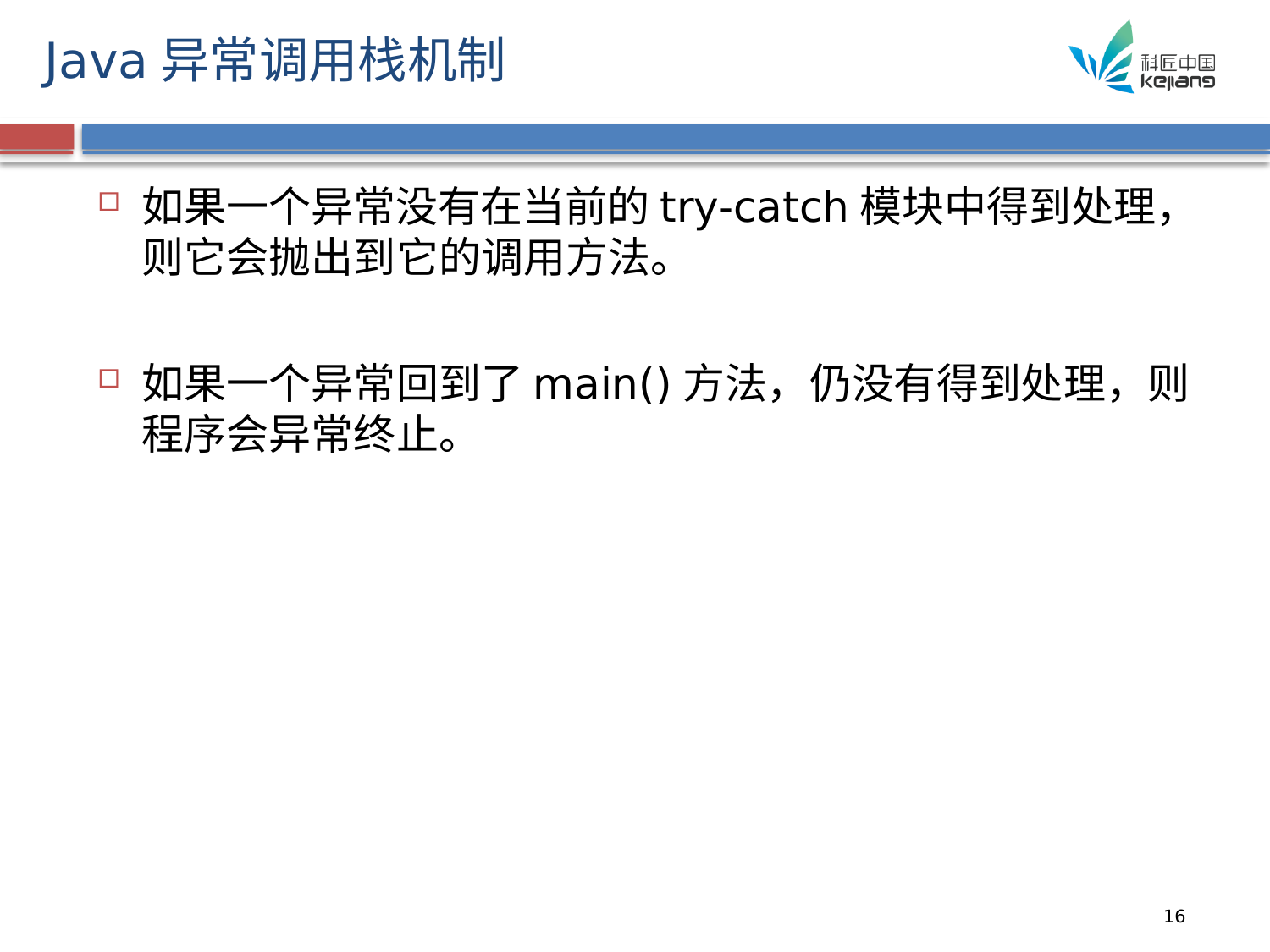

# Java异常调用栈机制
如果一个异常没有在当前的try-catch模块中得到处理，则它会抛出到它的调用方法。

如果一个异常回到了main()方法，仍没有得到处理，则程序会异常终止。
16